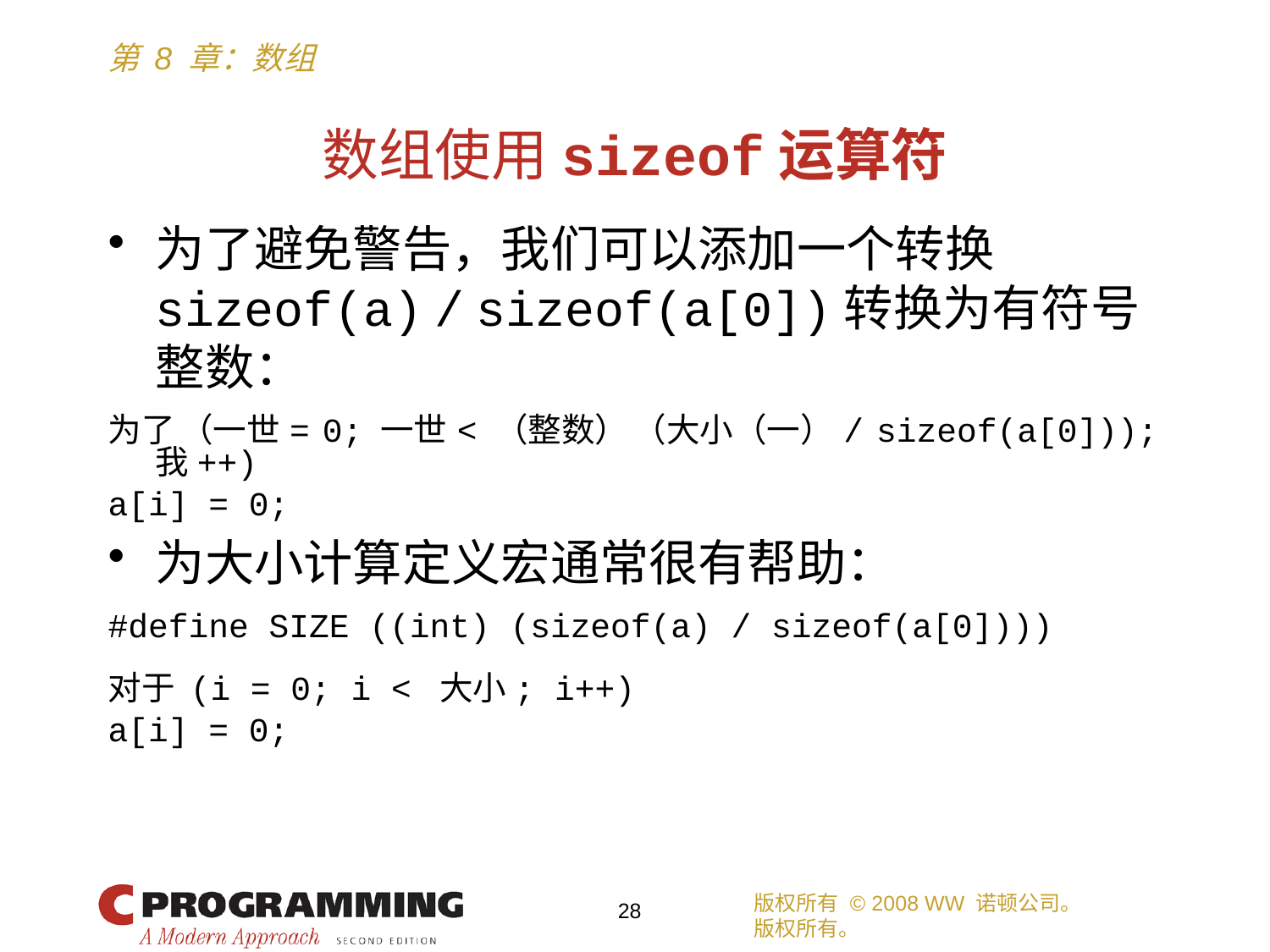

# 数组使用sizeof运算符
为了避免警告，我们可以添加一个转换sizeof(a) / sizeof(a[0])转换为有符号整数：
为了 （一世 = 0; 一世 < （整数） （大小（一） / sizeof(a[0])); 我++)
a[i] = 0;
为大小计算定义宏通常很有帮助：
#define SIZE ((int) (sizeof(a) / sizeof(a[0])))

对于 (i = 0; i < 大小; i++)
a[i] = 0;
版权所有 © 2008 WW 诺顿公司。
版权所有。
28